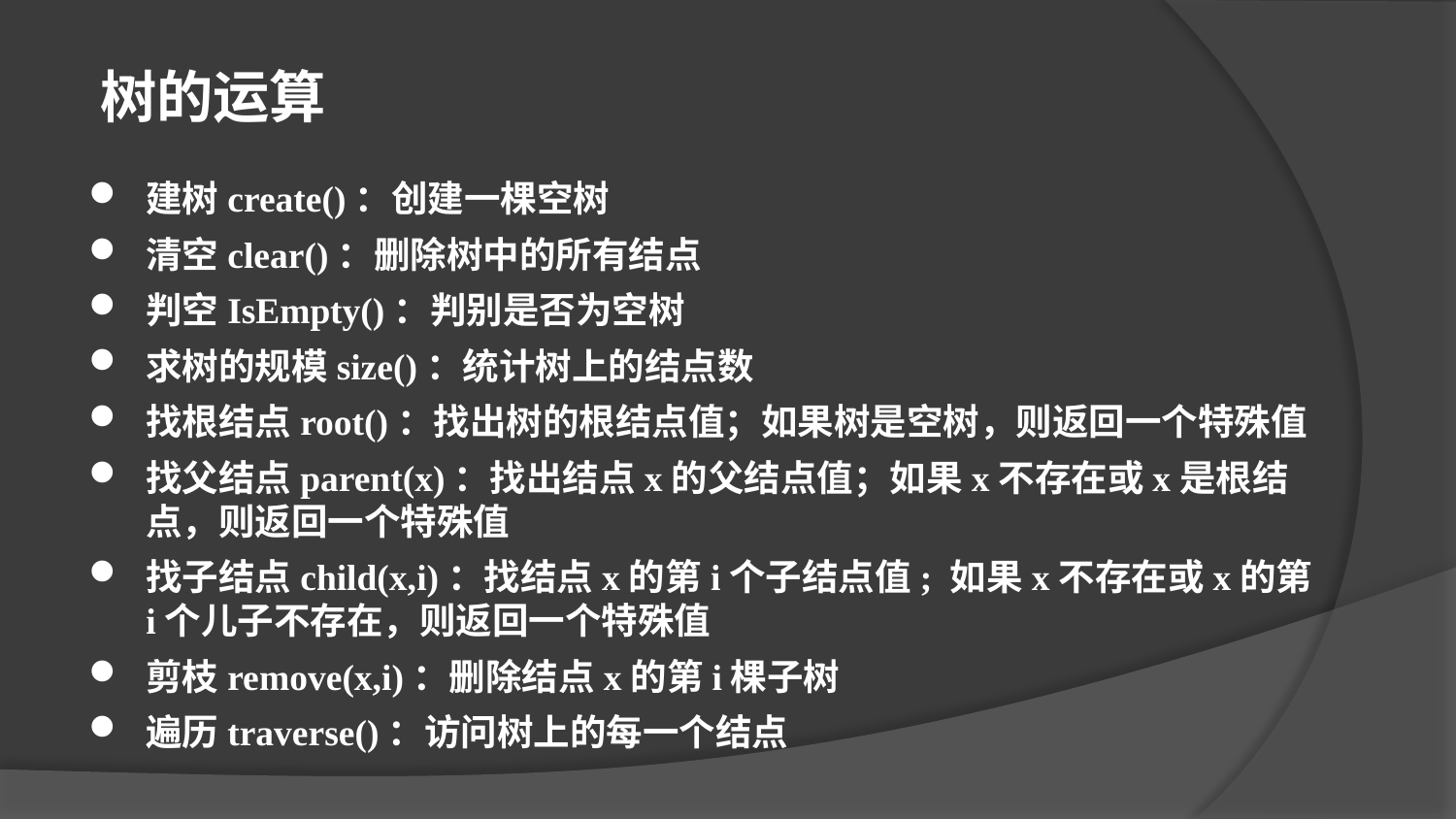

树的运算
建树create()：创建一棵空树
清空clear()：删除树中的所有结点
判空IsEmpty()：判别是否为空树
求树的规模size()：统计树上的结点数
找根结点root()：找出树的根结点值；如果树是空树，则返回一个特殊值
找父结点parent(x)：找出结点x的父结点值；如果x不存在或x是根结点，则返回一个特殊值
找子结点child(x,i)：找结点x的第i个子结点值; 如果x不存在或x的第i个儿子不存在，则返回一个特殊值
剪枝remove(x,i)：删除结点x的第i棵子树
遍历traverse()：访问树上的每一个结点